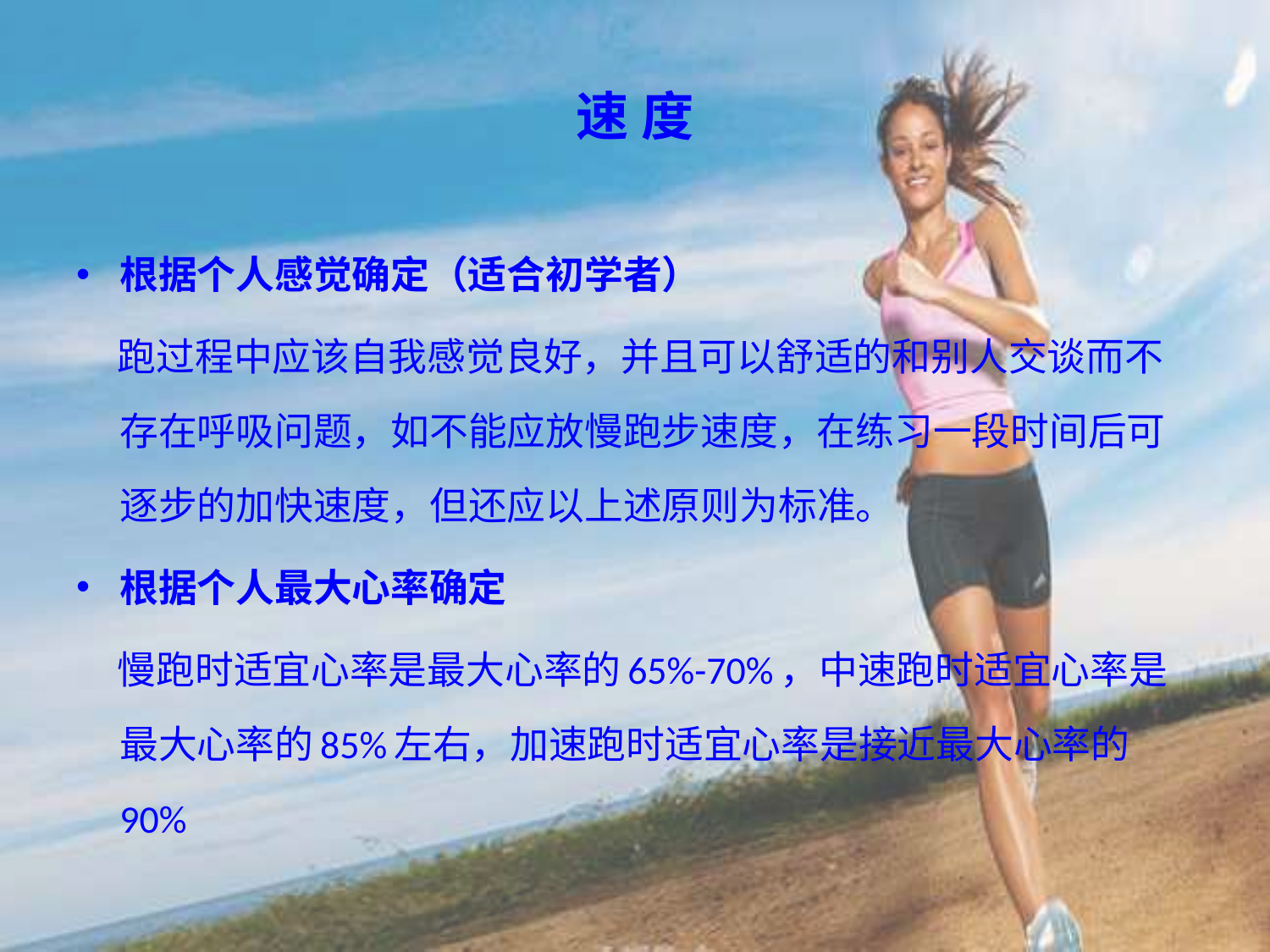

# 速 度
根据个人感觉确定（适合初学者）
    跑过程中应该自我感觉良好，并且可以舒适的和别人交谈而不存在呼吸问题，如不能应放慢跑步速度，在练习一段时间后可逐步的加快速度，但还应以上述原则为标准。
根据个人最大心率确定
    慢跑时适宜心率是最大心率的65%-70%，中速跑时适宜心率是最大心率的85%左右，加速跑时适宜心率是接近最大心率的90%